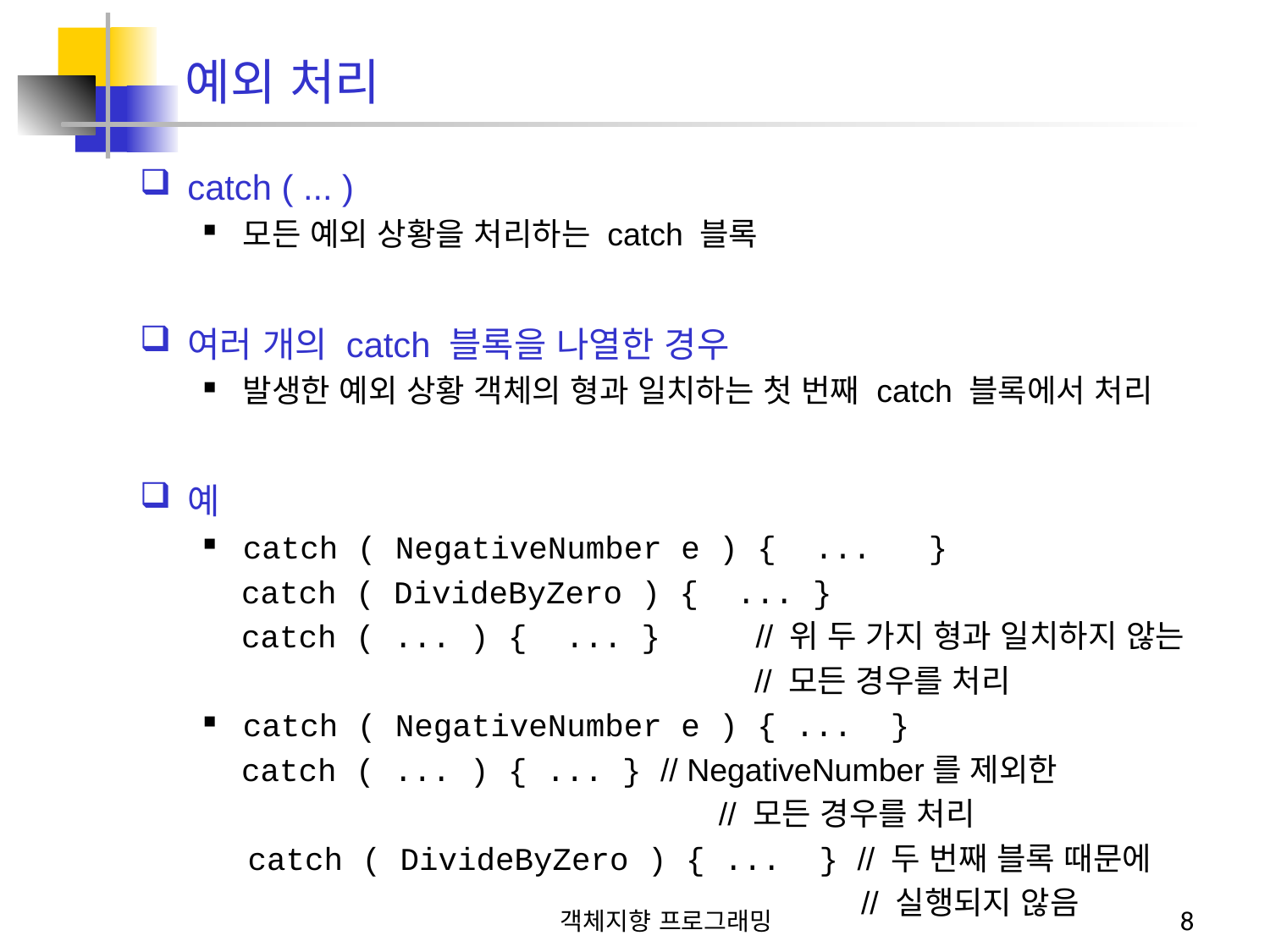

catch ( ... )
모든 예외 상황을 처리하는 catch 블록

여러 개의 catch 블록을 나열한 경우
발생한 예외 상황 객체의 형과 일치하는 첫 번째 catch 블록에서 처리

예
catch ( NegativeNumber e ) {  ...   }
  catch ( DivideByZero ) {  ... }
  catch ( ... ) {  ... }     // 위 두 가지 형과 일치하지 않는
                                                              // 모든 경우를 처리
catch ( NegativeNumber e ) { ...  }
  catch ( ... ) { ... } // NegativeNumber를 제외한
                                                          // 모든 경우를 처리
     catch ( DivideByZero ) { ...  } // 두 번째 블록 때문에
                                                                          // 실행되지 않음
예외 처리
객체지향 프로그래밍
8